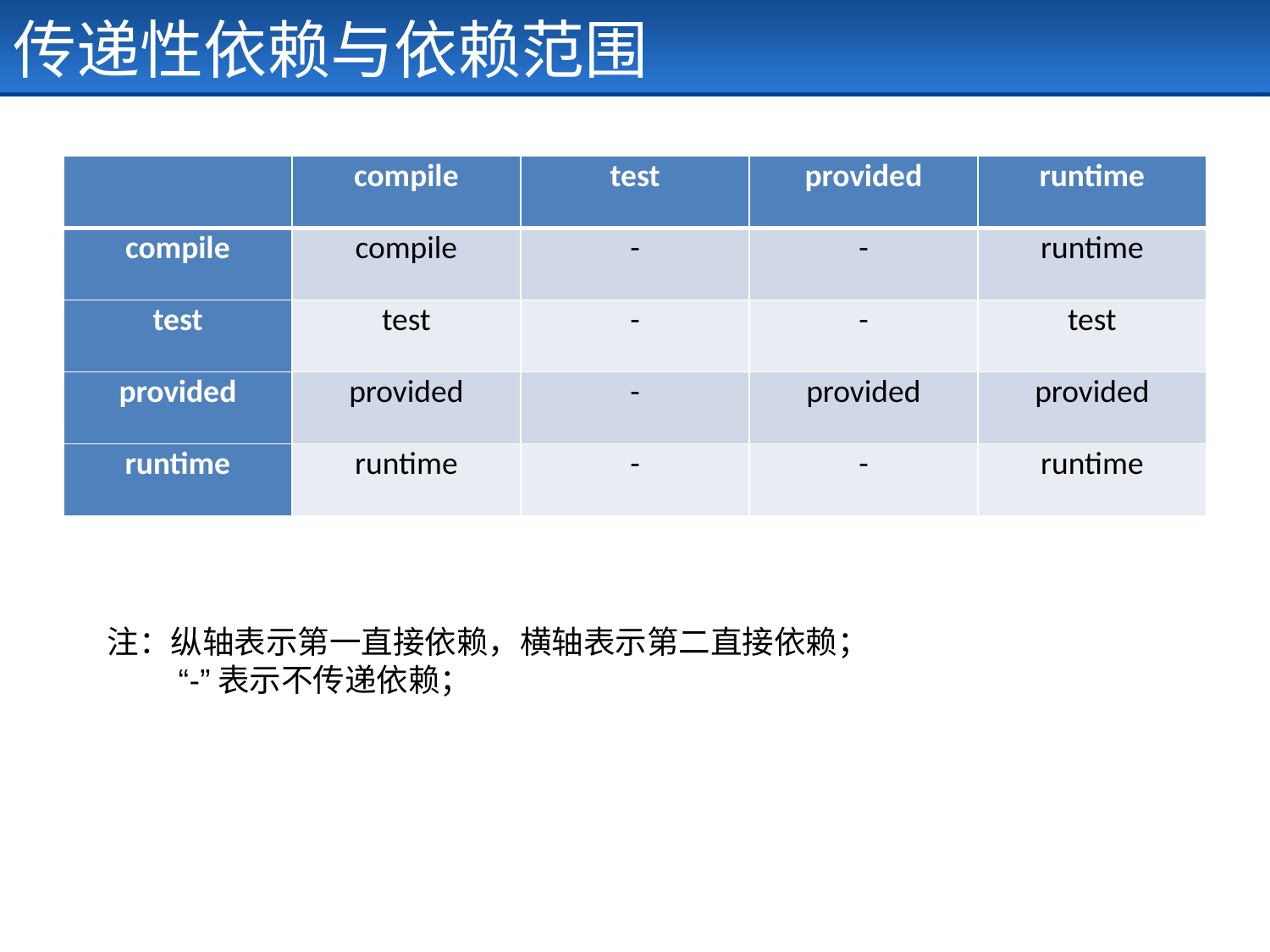

# 传递性依赖与依赖范围
|  | compile | test | provided | runtime |
| --- | --- | --- | --- | --- |
| compile | compile | - | - | runtime |
| test | test | - | - | test |
| provided | provided | - | provided | provided |
| runtime | runtime | - | - | runtime |
注：纵轴表示第一直接依赖，横轴表示第二直接依赖；
        “-”表示不传递依赖；